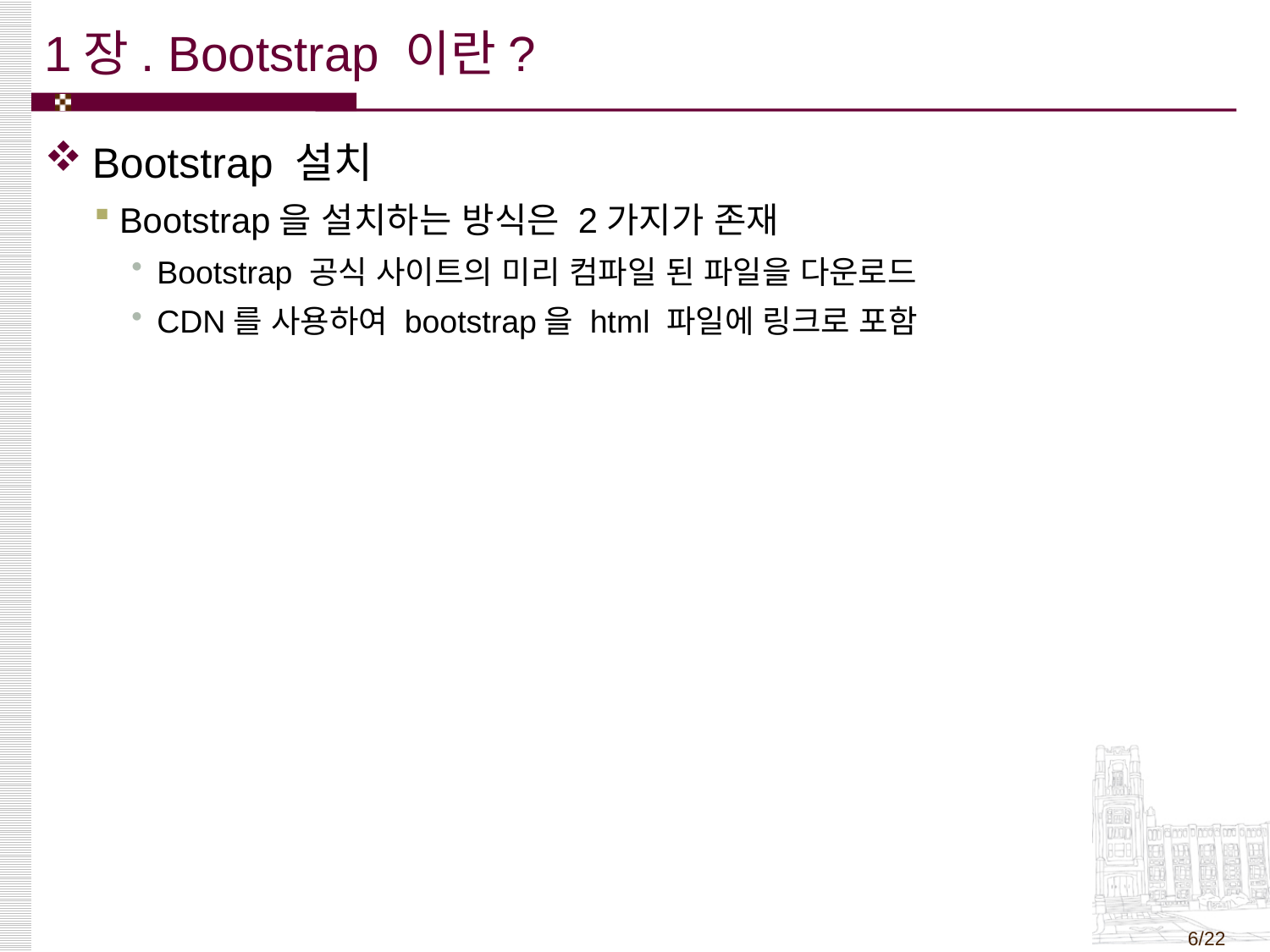

# 1장. Bootstrap 이란?
Bootstrap 설치
Bootstrap을 설치하는 방식은 2가지가 존재
Bootstrap 공식 사이트의 미리 컴파일 된 파일을 다운로드
CDN를 사용하여 bootstrap을 html 파일에 링크로 포함